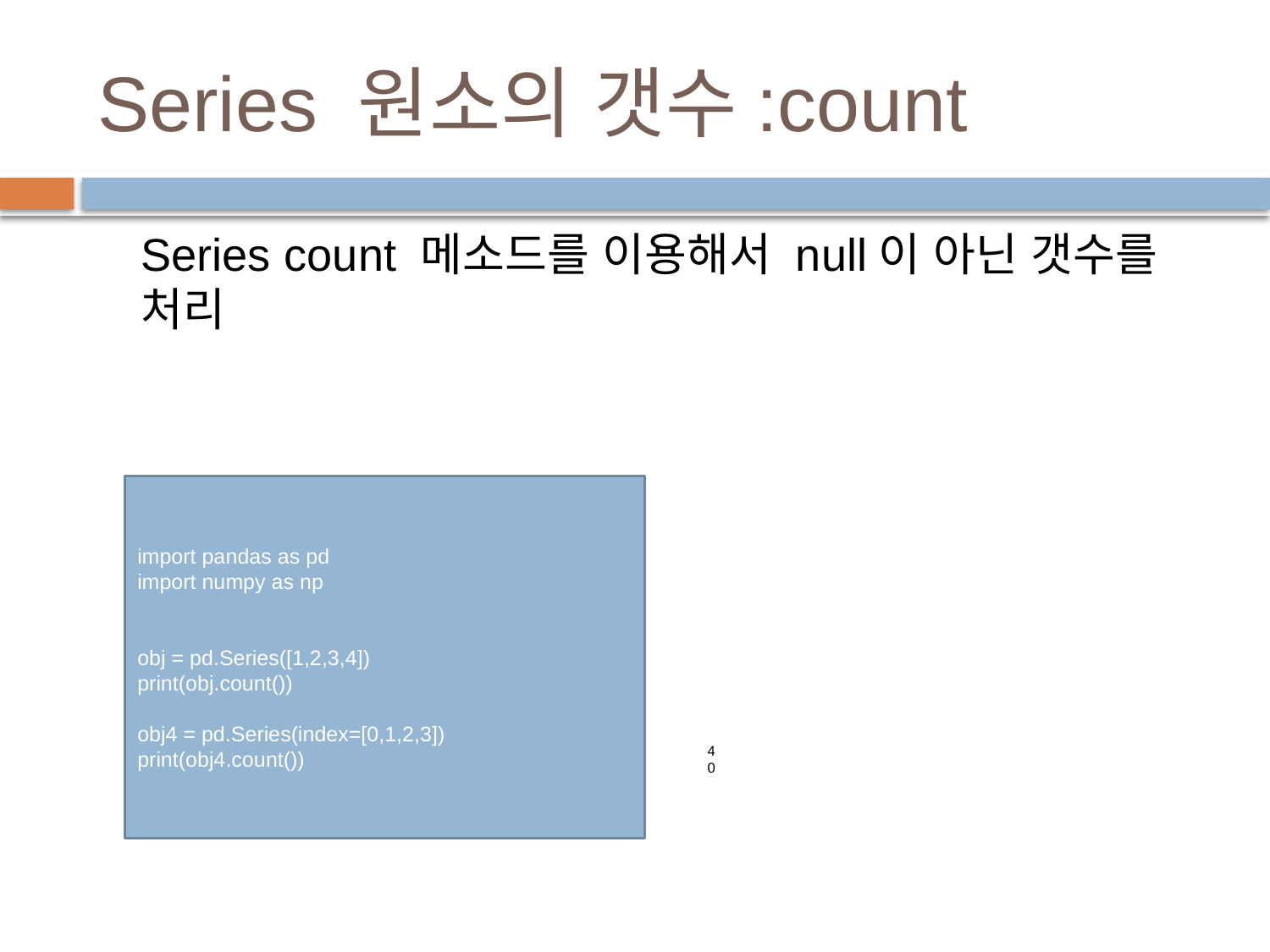

# Series 원소의 갯수:count
Series count 메소드를 이용해서 null이 아닌 갯수를 처리
import pandas as pd
import numpy as np

obj = pd.Series([1,2,3,4])
print(obj.count())

obj4 = pd.Series(index=[0,1,2,3])
print(obj4.count())
4
0